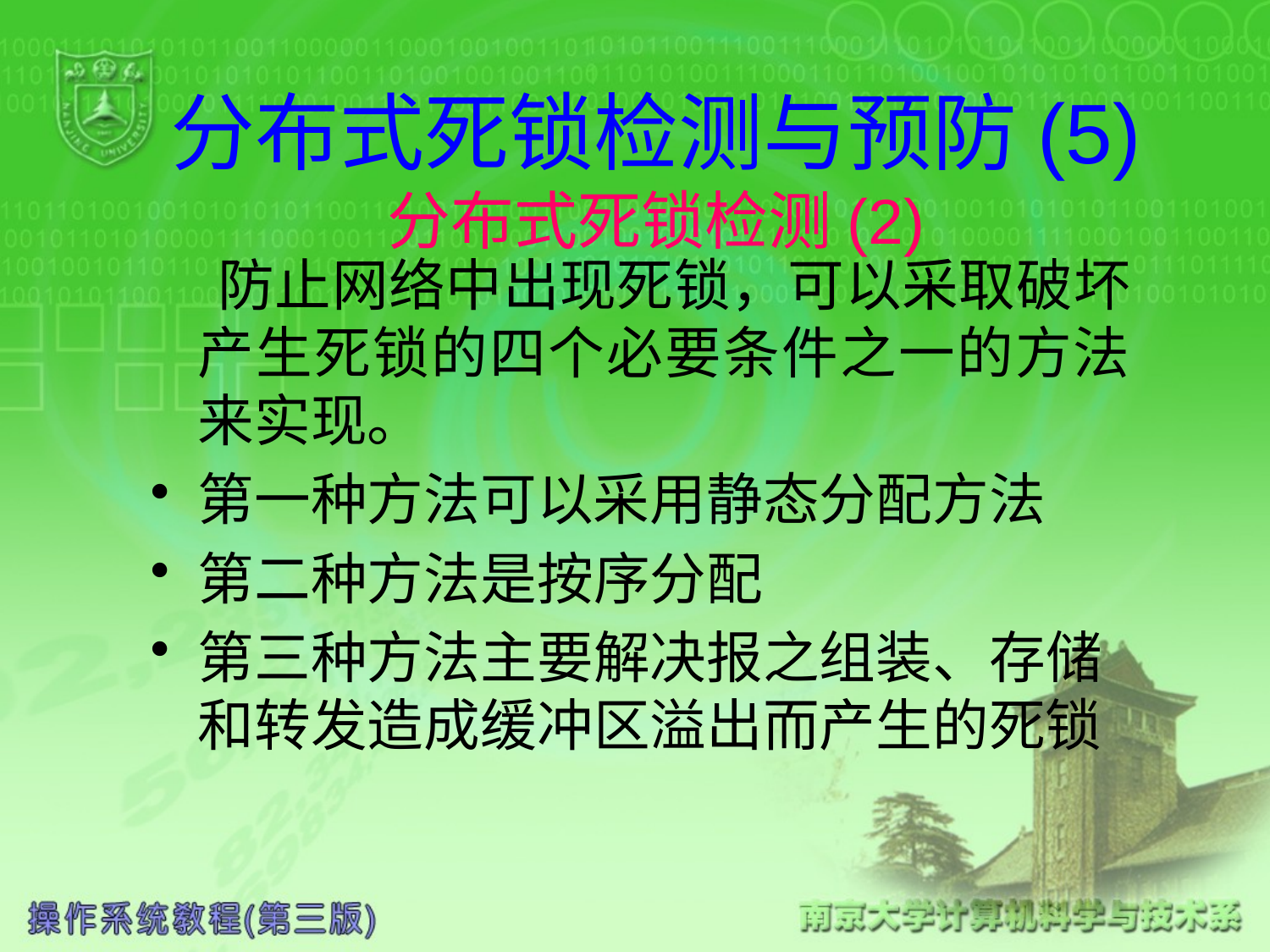

# 分布式死锁检测与预防(5) 分布式死锁检测(2)
    防止网络中出现死锁，可以采取破坏产生死锁的四个必要条件之一的方法来实现。
第一种方法可以采用静态分配方法
第二种方法是按序分配
第三种方法主要解决报之组装、存储和转发造成缓冲区溢出而产生的死锁